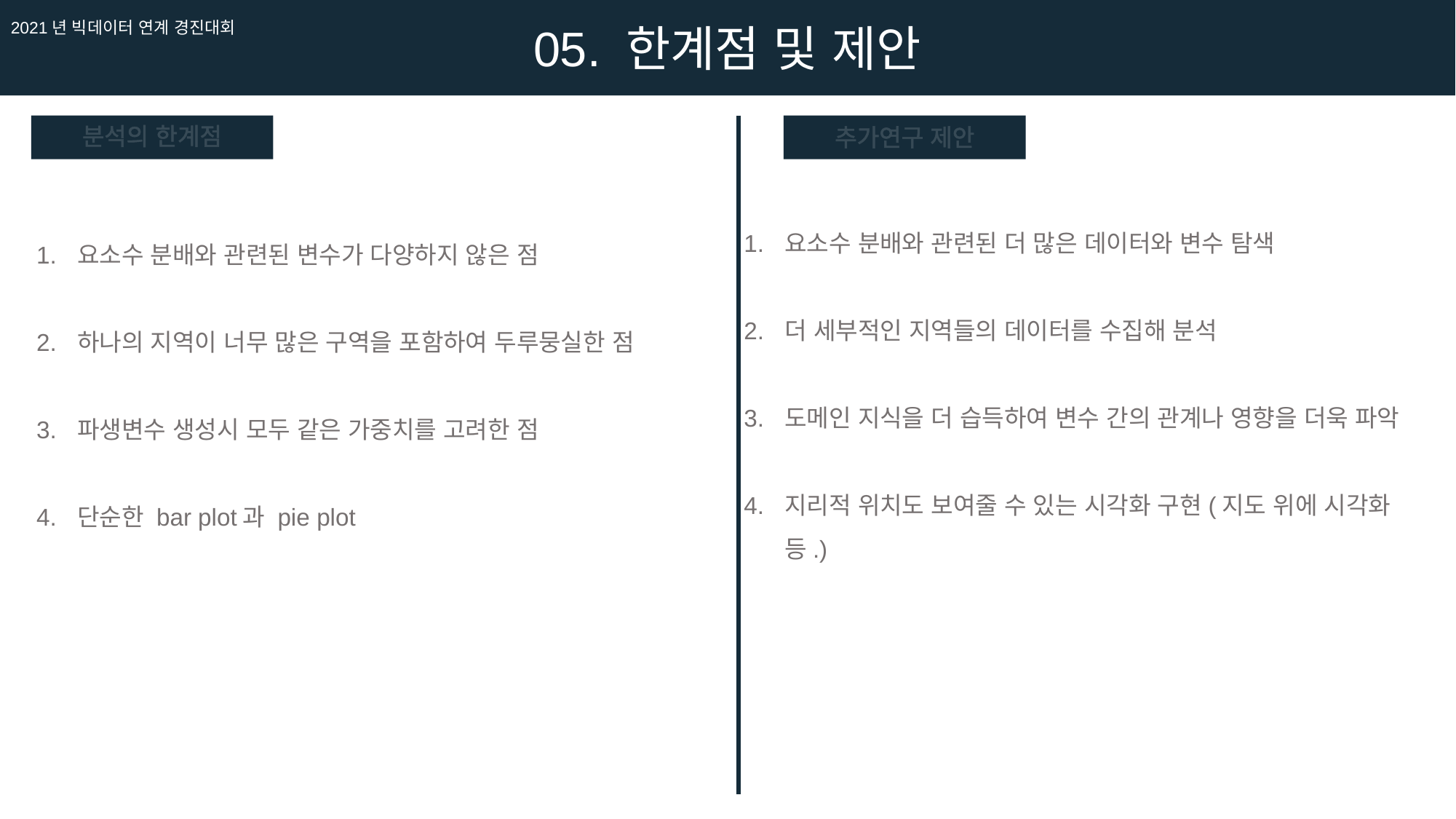

2021년 빅데이터 연계 경진대회
05. 한계점 및 제안
분석의 한계점

추가연구 제안
요소수 분배와 관련된 더 많은 데이터와 변수 탐색

더 세부적인 지역들의 데이터를 수집해 분석

도메인 지식을 더 습득하여 변수 간의 관계나 영향을 더욱 파악

지리적 위치도 보여줄 수 있는 시각화 구현(지도 위에 시각화 등.)
요소수 분배와 관련된 변수가 다양하지 않은 점

하나의 지역이 너무 많은 구역을 포함하여 두루뭉실한 점

파생변수 생성시 모두 같은 가중치를 고려한 점

단순한 bar plot과 pie plot